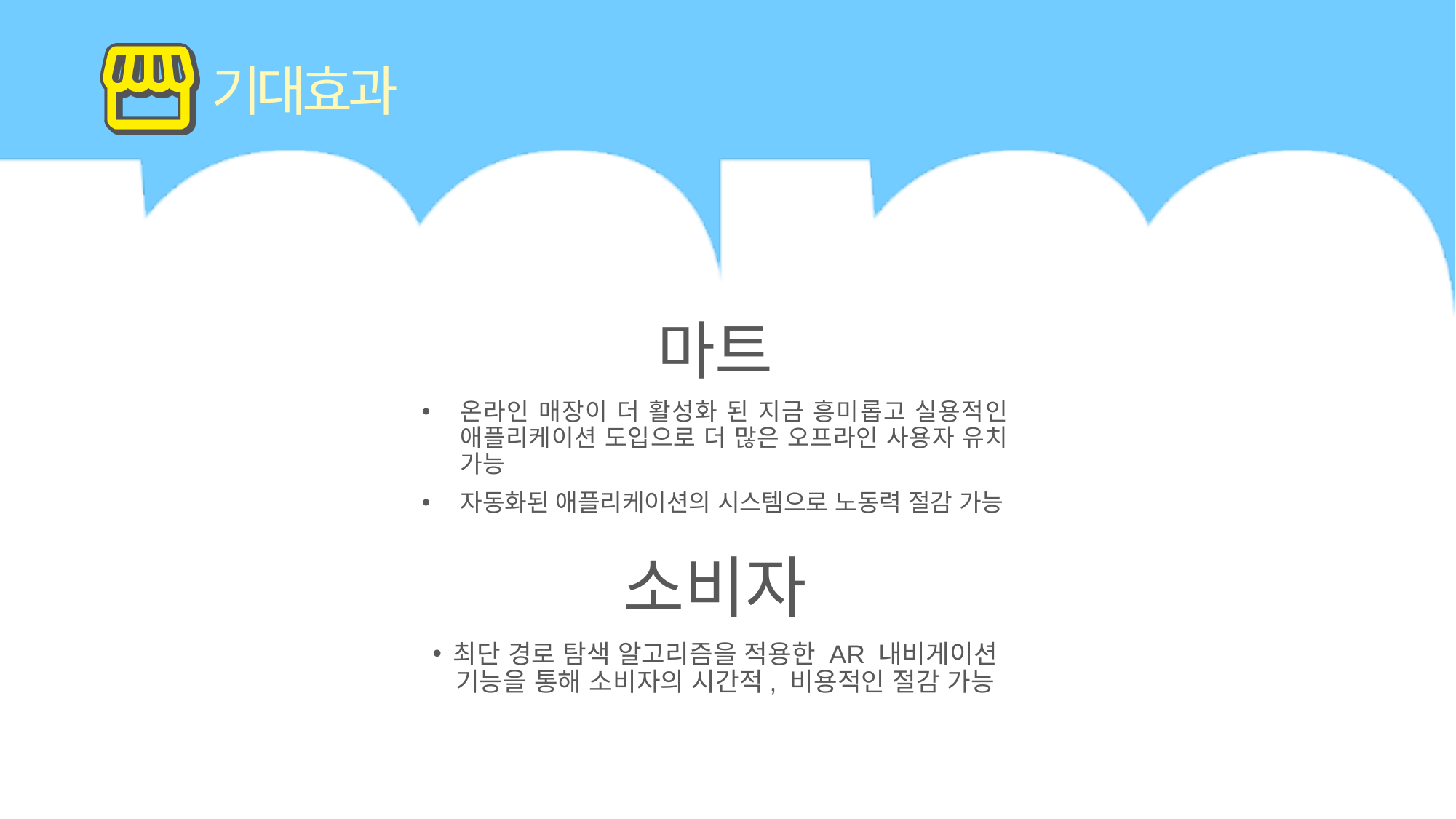

# 기대효과
마트
온라인 매장이 더 활성화 된 지금 흥미롭고 실용적인 애플리케이션 도입으로 더 많은 오프라인 사용자 유치 가능
자동화된 애플리케이션의 시스템으로 노동력 절감 가능
소비자
최단 경로 탐색 알고리즘을 적용한 AR 내비게이션 기능을 통해 소비자의 시간적, 비용적인 절감 가능